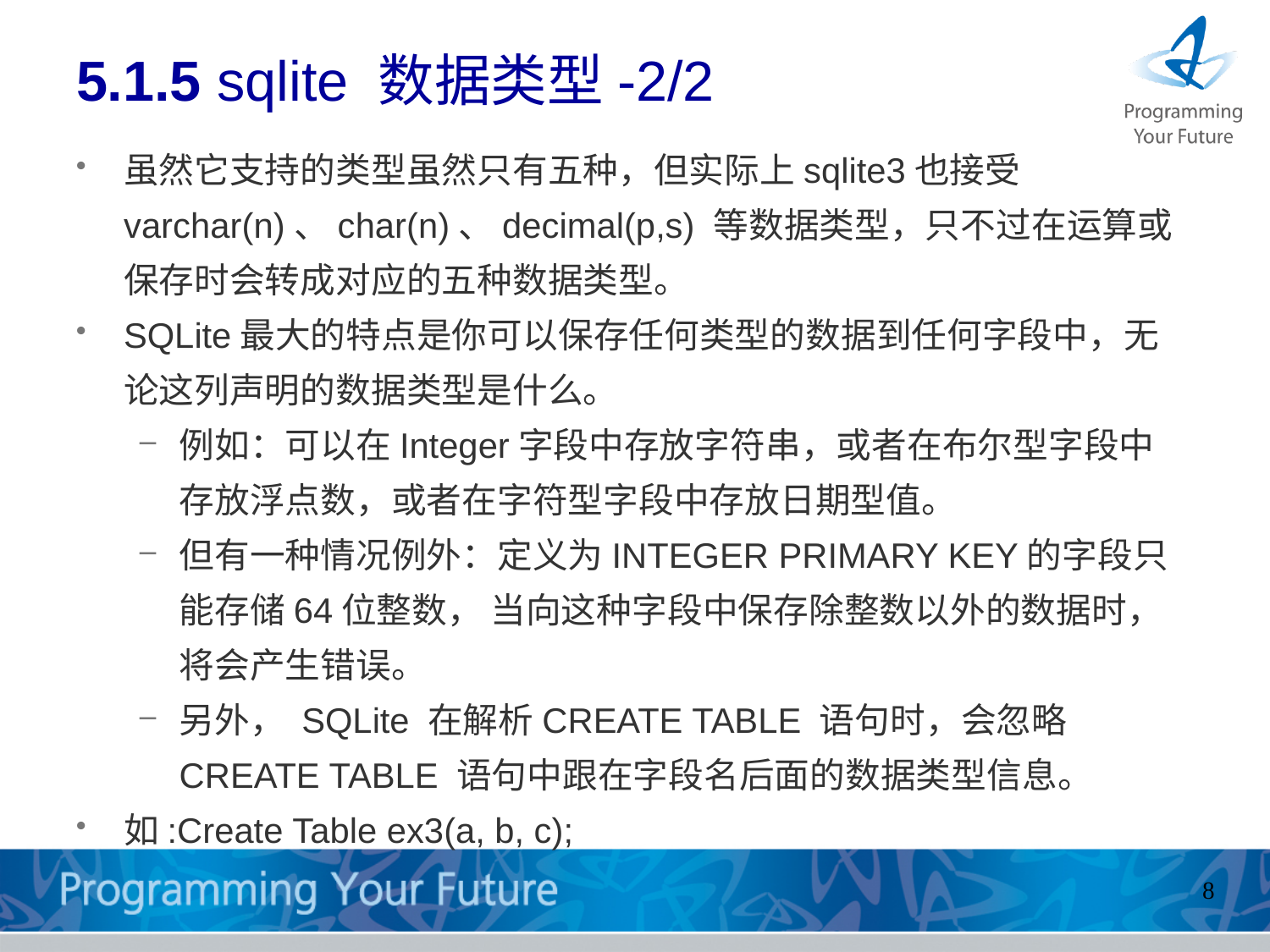

# 5.1.5 sqlite 数据类型-2/2
虽然它支持的类型虽然只有五种，但实际上sqlite3也接受varchar(n)、char(n)、decimal(p,s) 等数据类型，只不过在运算或保存时会转成对应的五种数据类型。
SQLite最大的特点是你可以保存任何类型的数据到任何字段中，无论这列声明的数据类型是什么。
例如：可以在Integer字段中存放字符串，或者在布尔型字段中存放浮点数，或者在字符型字段中存放日期型值。
但有一种情况例外：定义为INTEGER PRIMARY KEY的字段只能存储64位整数， 当向这种字段中保存除整数以外的数据时，将会产生错误。
另外， SQLite 在解析CREATE TABLE 语句时，会忽略CREATE TABLE 语句中跟在字段名后面的数据类型信息。
如:Create Table ex3(a, b, c);